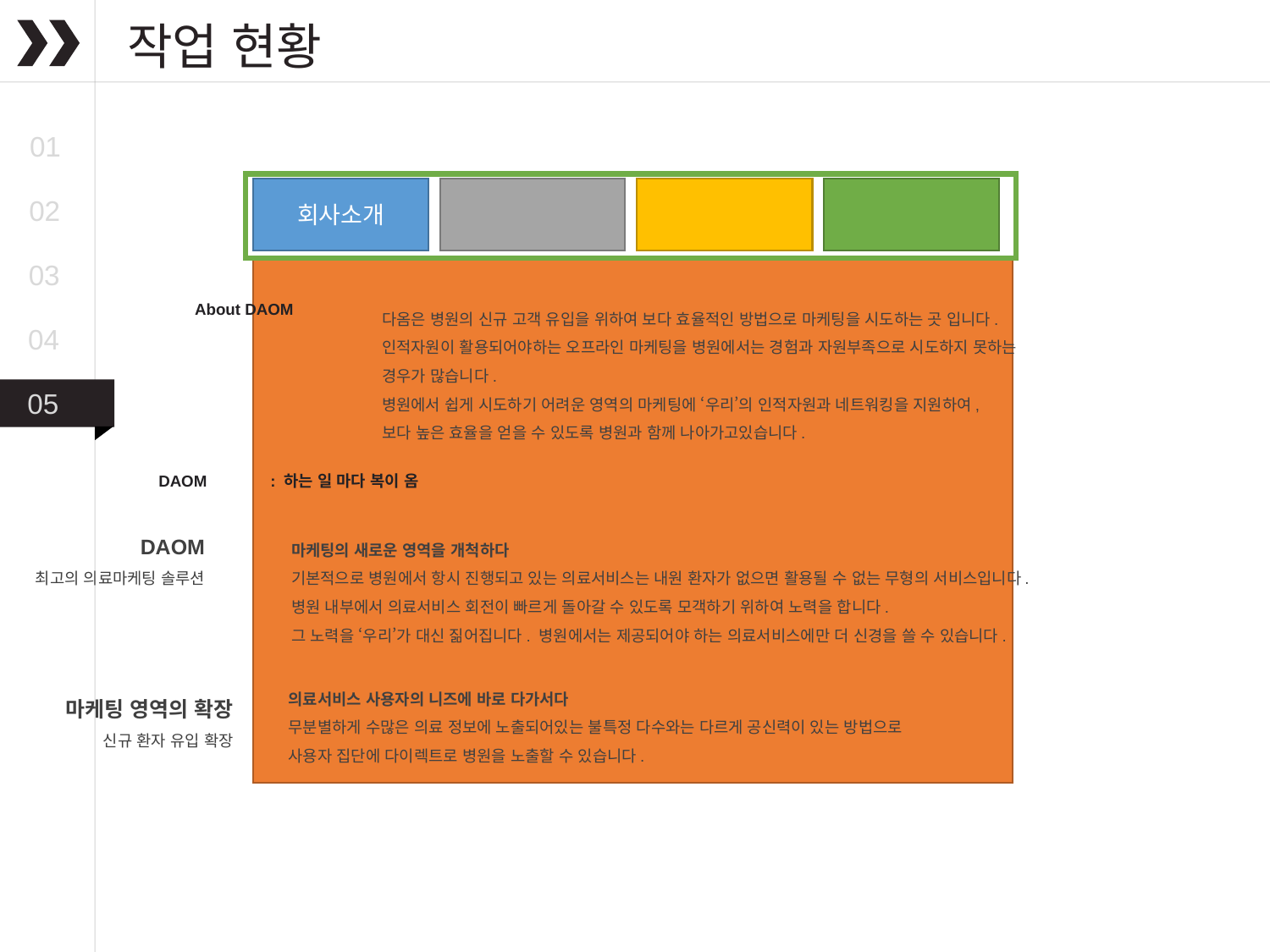

작업 현황

01

회사소개

02

03
다옴은 병원의 신규 고객 유입을 위하여 보다 효율적인 방법으로 마케팅을 시도하는 곳 입니다.
인적자원이 활용되어야하는 오프라인 마케팅을 병원에서는 경험과 자원부족으로 시도하지 못하는 경우가 많습니다.
병원에서 쉽게 시도하기 어려운 영역의 마케팅에 ‘우리’의 인적자원과 네트워킹을 지원하여,
보다 높은 효율을 얻을 수 있도록 병원과 함께 나아가고있습니다.
About DAOM
04

05

DAOM
: 하는 일 마다 복이 옴
DAOM
최고의 의료마케팅 솔루션
마케팅의 새로운 영역을 개척하다
기본적으로 병원에서 항시 진행되고 있는 의료서비스는 내원 환자가 없으면 활용될 수 없는 무형의 서비스입니다.
병원 내부에서 의료서비스 회전이 빠르게 돌아갈 수 있도록 모객하기 위하여 노력을 합니다.
그 노력을 ‘우리’가 대신 짊어집니다. 병원에서는 제공되어야 하는 의료서비스에만 더 신경을 쓸 수 있습니다.
의료서비스 사용자의 니즈에 바로 다가서다
무분별하게 수많은 의료 정보에 노출되어있는 불특정 다수와는 다르게 공신력이 있는 방법으로
사용자 집단에 다이렉트로 병원을 노출할 수 있습니다.
마케팅 영역의 확장
신규 환자 유입 확장